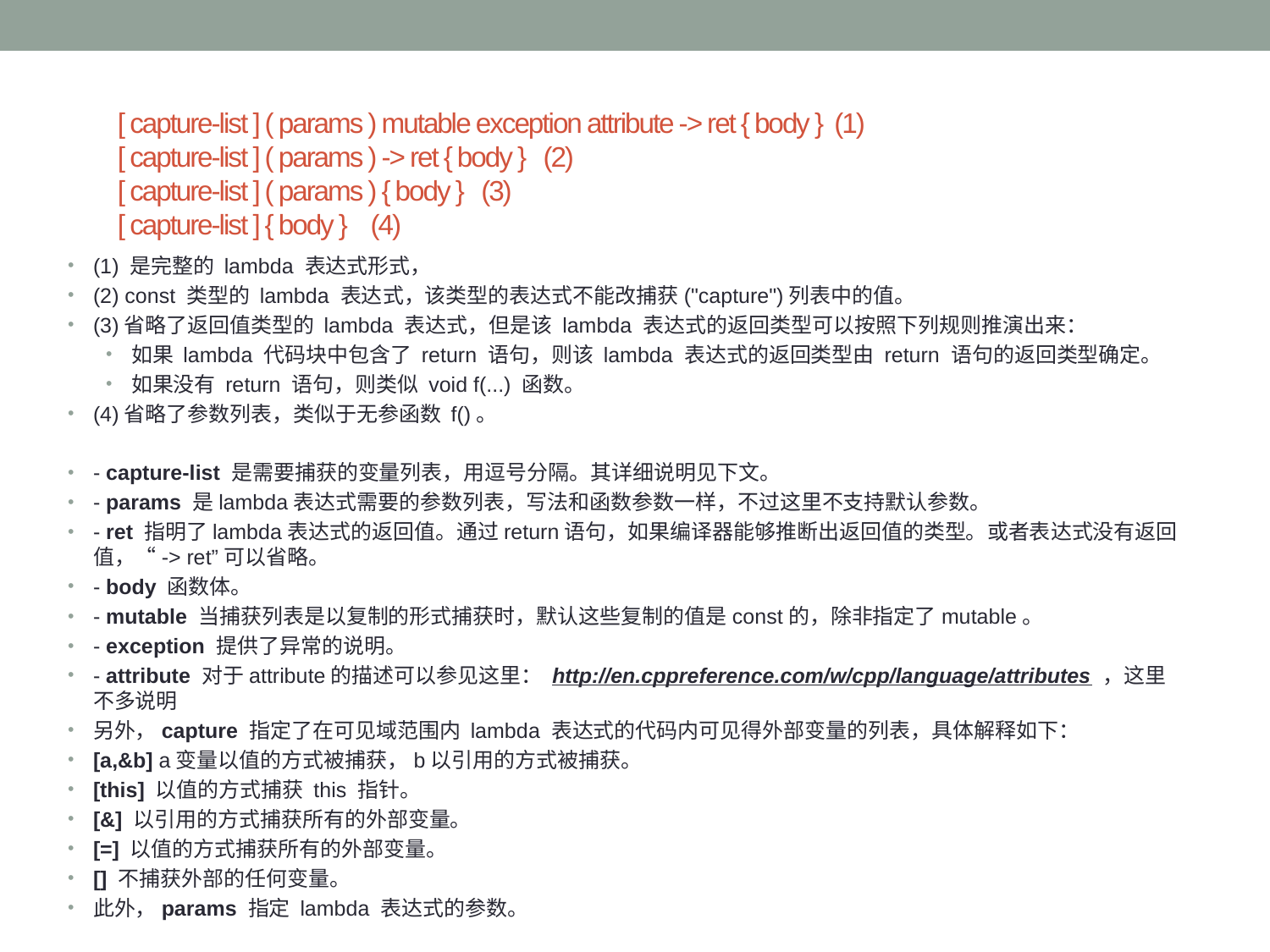

# [ capture-list ] ( params ) mutable exception attribute -> ret { body }  (1) [ capture-list ] ( params ) -> ret { body }   (2)   [ capture-list ] ( params ) { body }   (3)  [ capture-list ] { body }    (4)
(1) 是完整的 lambda 表达式形式，
(2) const 类型的 lambda 表达式，该类型的表达式不能改捕获("capture")列表中的值。
(3)省略了返回值类型的 lambda 表达式，但是该 lambda 表达式的返回类型可以按照下列规则推演出来：
如果 lambda 代码块中包含了 return 语句，则该 lambda 表达式的返回类型由 return 语句的返回类型确定。
如果没有 return 语句，则类似 void f(...) 函数。
(4)省略了参数列表，类似于无参函数 f()。

- capture-list 是需要捕获的变量列表，用逗号分隔。其详细说明见下文。
- params 是lambda表达式需要的参数列表，写法和函数参数一样，不过这里不支持默认参数。
- ret 指明了lambda表达式的返回值。通过return语句，如果编译器能够推断出返回值的类型。或者表达式没有返回值，“-> ret”可以省略。
- body 函数体。
- mutable 当捕获列表是以复制的形式捕获时，默认这些复制的值是const的，除非指定了mutable。
- exception 提供了异常的说明。
- attribute 对于attribute的描述可以参见这里： http://en.cppreference.com/w/cpp/language/attributes ，这里不多说明
另外，capture 指定了在可见域范围内 lambda 表达式的代码内可见得外部变量的列表，具体解释如下：
[a,&b] a变量以值的方式被捕获，b以引用的方式被捕获。
[this] 以值的方式捕获 this 指针。
[&] 以引用的方式捕获所有的外部变量。
[=] 以值的方式捕获所有的外部变量。
[] 不捕获外部的任何变量。
此外，params 指定 lambda 表达式的参数。